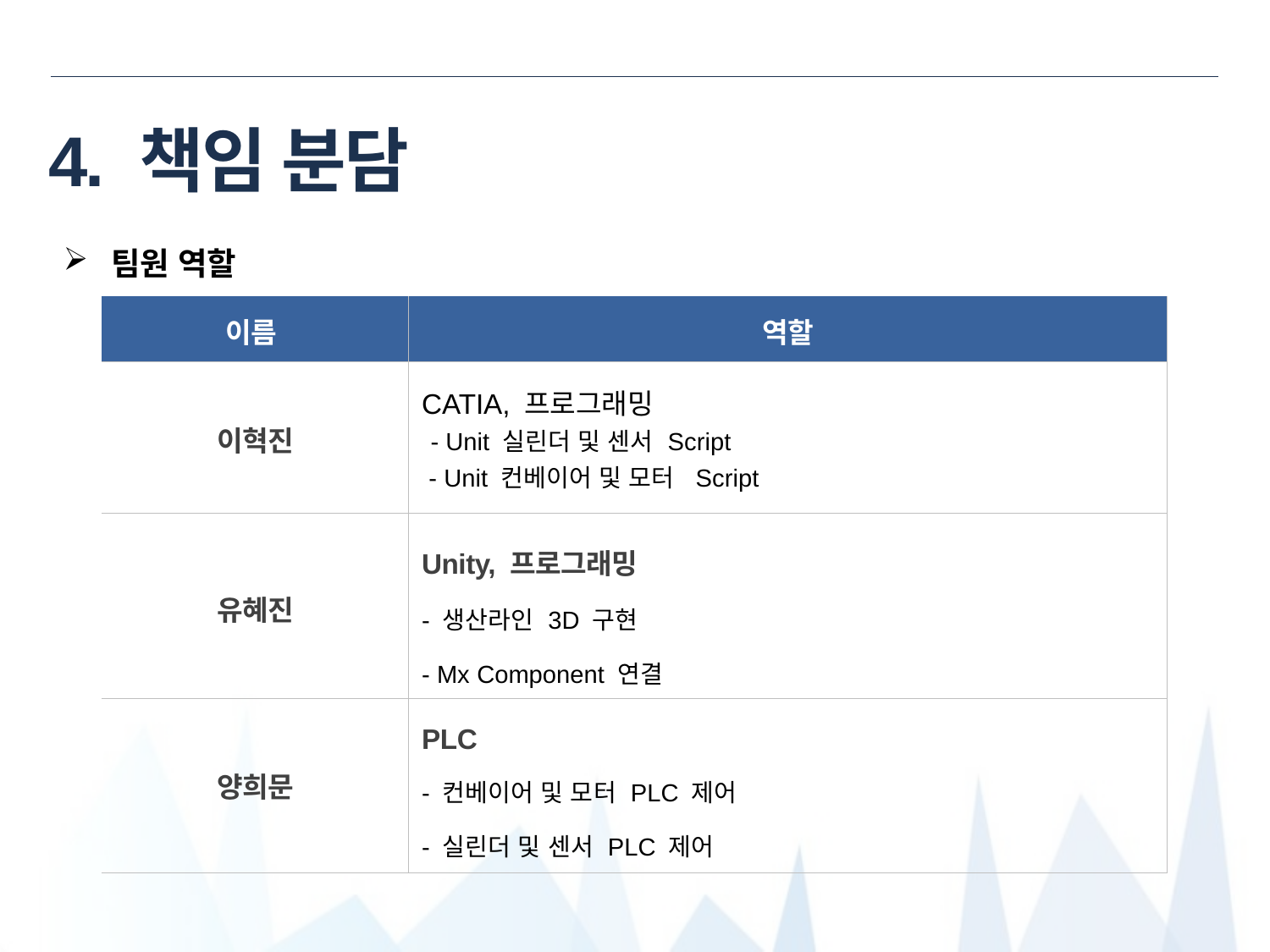

# 4. 책임 분담
팀원 역할
| 이름 | 역할 |
| --- | --- |
| 이혁진 | CATIA, 프로그래밍 - Unit 실린더 및 센서 Script - Unit 컨베이어 및 모터  Script |
| 유혜진 | Unity, 프로그래밍 - 생산라인 3D 구현 - Mx Component 연결 |
| 양희문 | PLC - 컨베이어 및 모터 PLC 제어 - 실린더 및 센서 PLC 제어 |